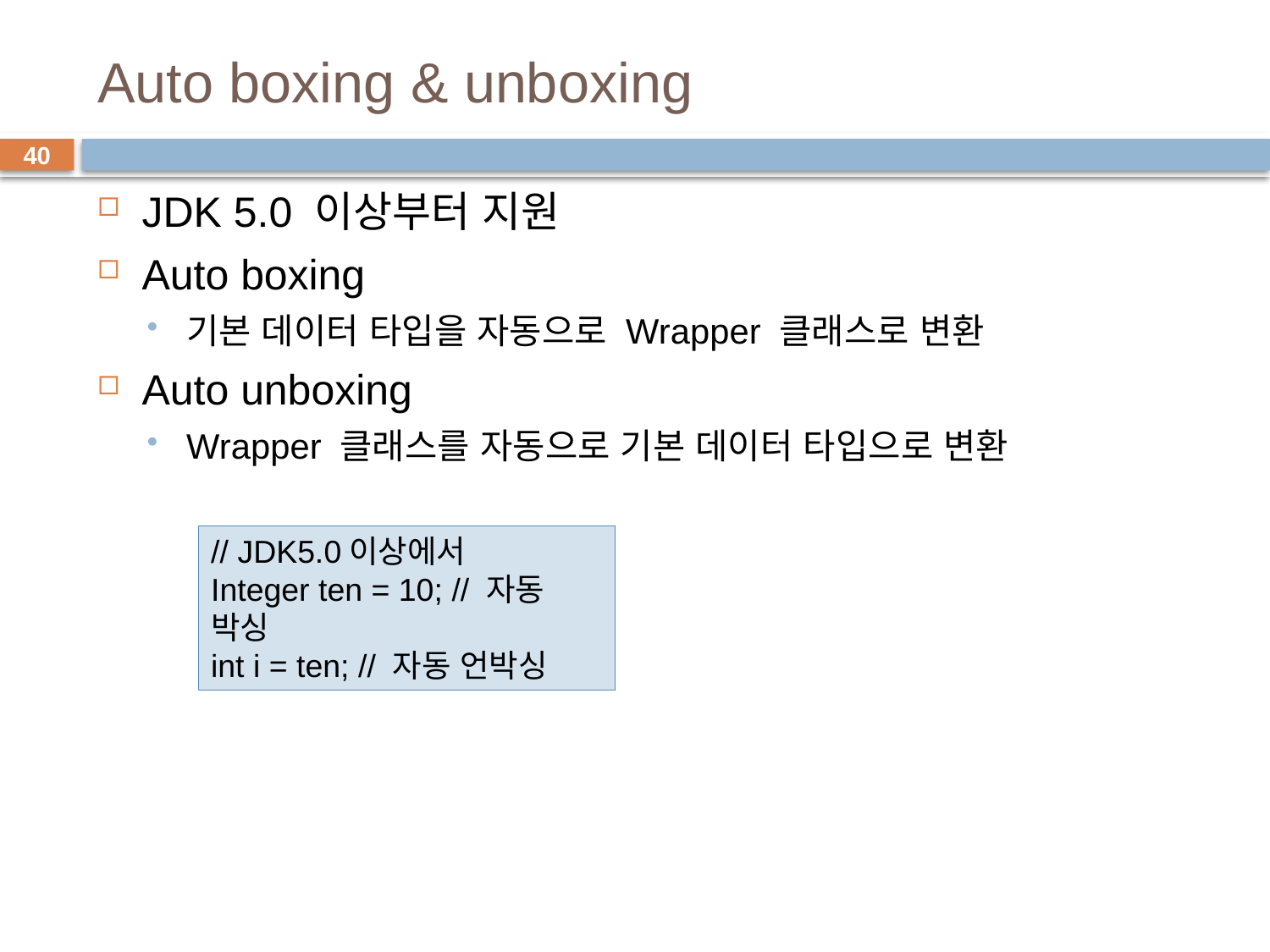

# Auto boxing & unboxing
40
JDK 5.0 이상부터 지원
Auto boxing
기본 데이터 타입을 자동으로 Wrapper 클래스로 변환
Auto unboxing
Wrapper 클래스를 자동으로 기본 데이터 타입으로 변환

// JDK5.0이상에서
Integer ten = 10; // 자동 박싱
int i = ten; // 자동 언박싱